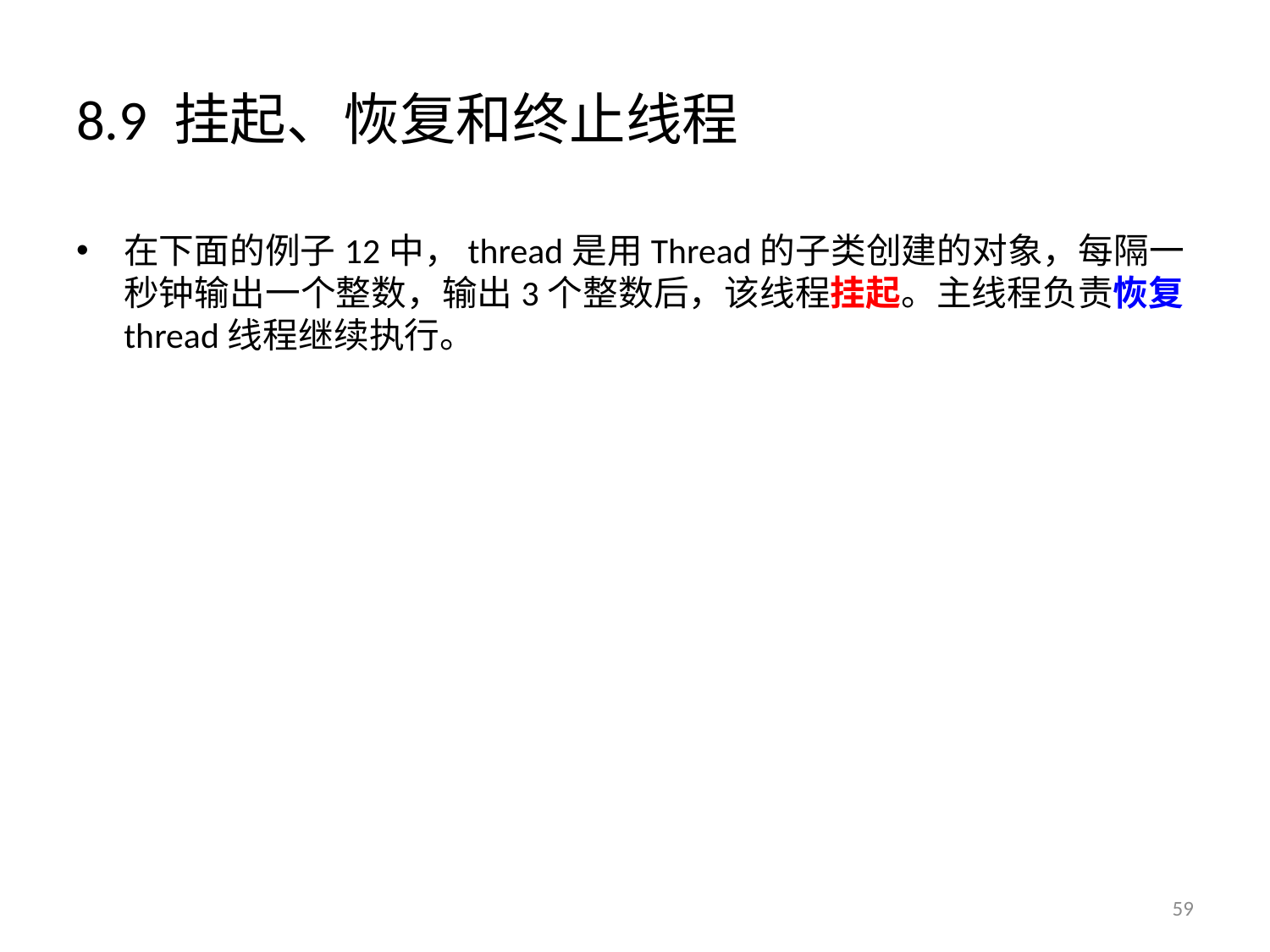

# 8.9 挂起、恢复和终止线程
在下面的例子12中，thread是用Thread的子类创建的对象，每隔一秒钟输出一个整数，输出3个整数后，该线程挂起。主线程负责恢复thread线程继续执行。

59